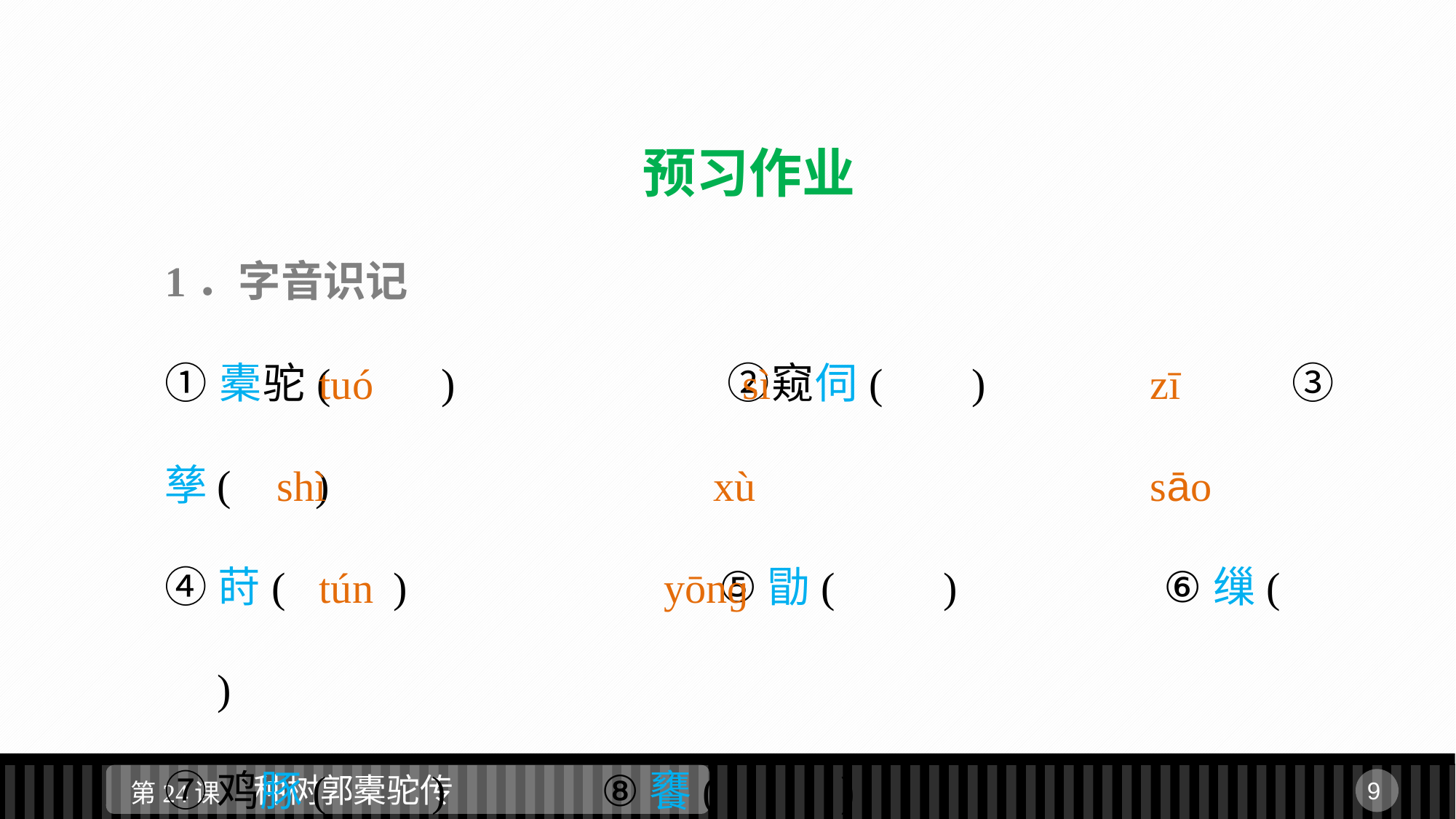

预习作业
1．字音识记
①橐驼(　　)　　		②窥伺(　  )　　		③孳(  　)
④莳(　　)      			⑤勖(　　)      		⑥缫(　　)
⑦鸡豚(　　)    		⑧饔(　　  )
    tuó　	 		  sì　			zī
shì　			xù　				sāo
    tún		     yōnɡ